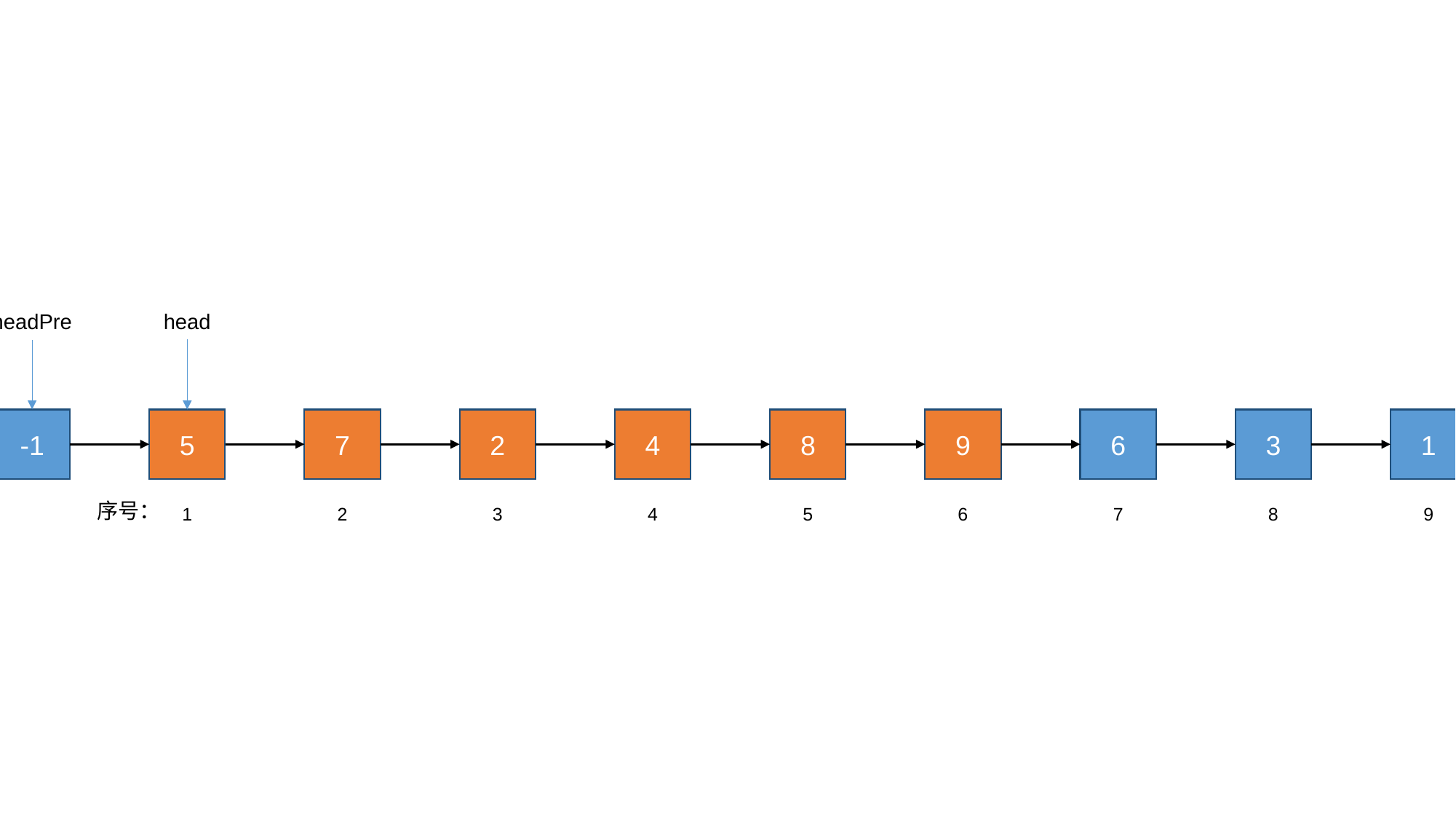

headPre
head
-1
8
9
6
3
1
7
2
4
5
5
6
7
8
9
2
3
4
1
序号：